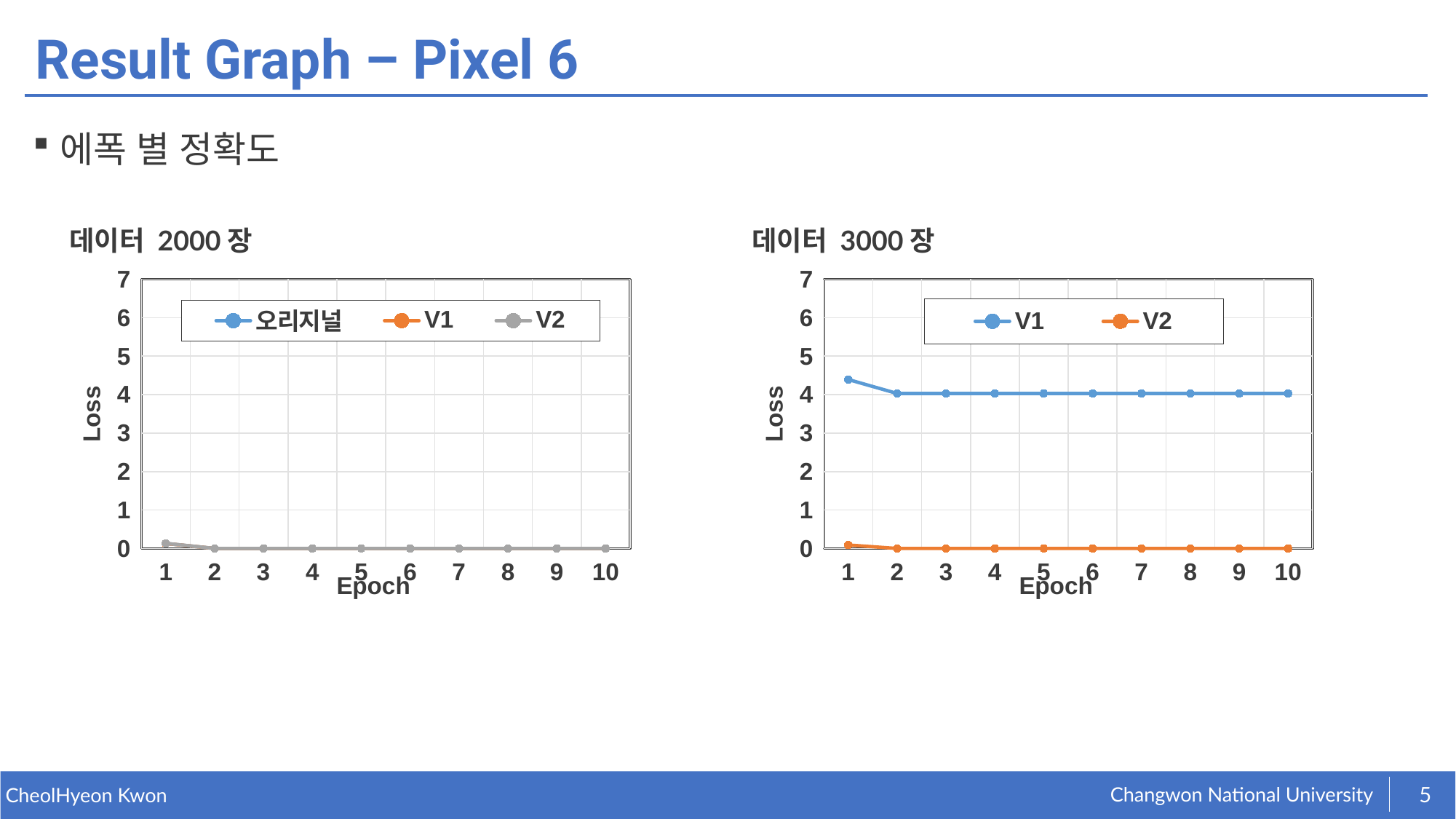

# Result Graph – Pixel 6
에폭 별 정확도
데이터 2000장
데이터 3000장

### Chart

| Category | 오리지널 | V1 | V2 |
|---|---|---|---|
| 1 | 0.12973183 | 0.1293189 | 0.13281651 |
| 2 | 1.195775e-07 | 1.1920933e-07 | 1.1920929e-07 |
| 3 | 1.1950281e-07 | 1.1920933e-07 | 1.1920929e-07 |
| 4 | 1.1926653e-07 | 1.1920933e-07 | 1.1920929e-07 |
| 5 | 1.1926181e-07 | 1.1920933e-07 | 1.1920929e-07 |
| 6 | 1.1925079e-07 | 1.1920933e-07 | 1.1920929e-07 |
| 7 | 1.1924824e-07 | 1.1920933e-07 | 1.1920929e-07 |
| 8 | 1.2923956e-07 | 1.1920933e-07 | 1.1920929e-07 |
| 9 | 1.1923791e-07 | 1.1920933e-07 | 1.1920929e-07 |
| 10 | 1.1923507e-07 | 1.1920933e-07 | 1.1920929e-07 |

### Chart

| Category | V1 | V2 |
|---|---|---|
| 1 | 4.391222 | 0.08945521 |
| 2 | 4.029524 | 1.1921416e-07 |
| 3 | 4.029524 | 1.1921415e-07 |
| 4 | 4.029524 | 1.1921415e-07 |
| 5 | 4.0295243 | 1.1921415e-07 |
| 6 | 4.029524 | 1.1921415e-07 |
| 7 | 4.0295234 | 1.192141e-07 |
| 8 | 4.029523 | 1.1921408e-07 |
| 9 | 4.029524 | 1.1921409e-07 |
| 10 | 4.029524 | 1.1921409e-07 |
5